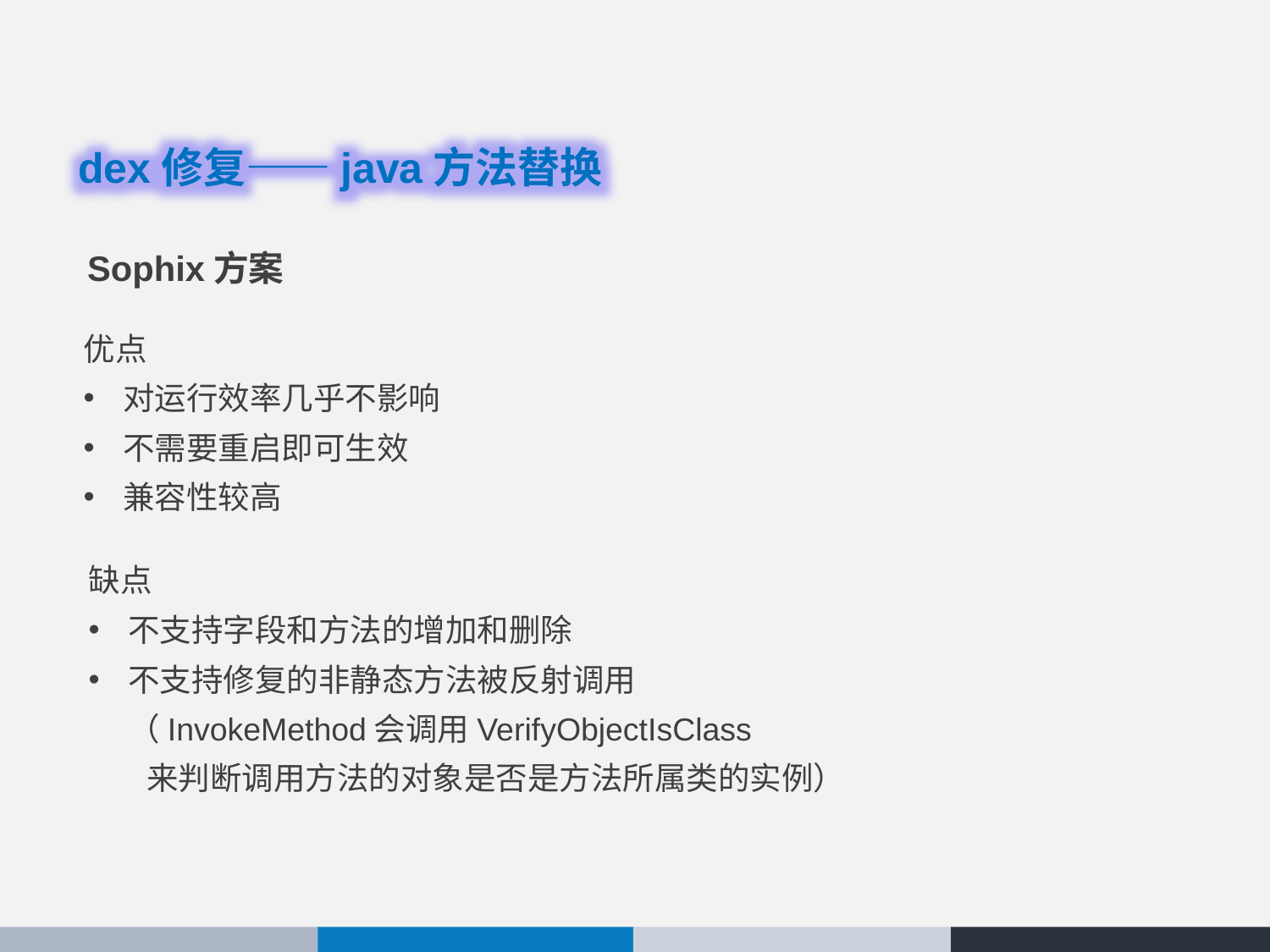

dex修复——java方法替换
Sophix方案
优点
对运行效率几乎不影响
不需要重启即可生效
兼容性较高

缺点
不支持字段和方法的增加和删除
不支持修复的非静态方法被反射调用
（InvokeMethod会调用VerifyObjectIsClass
       来判断调用方法的对象是否是方法所属类的实例）